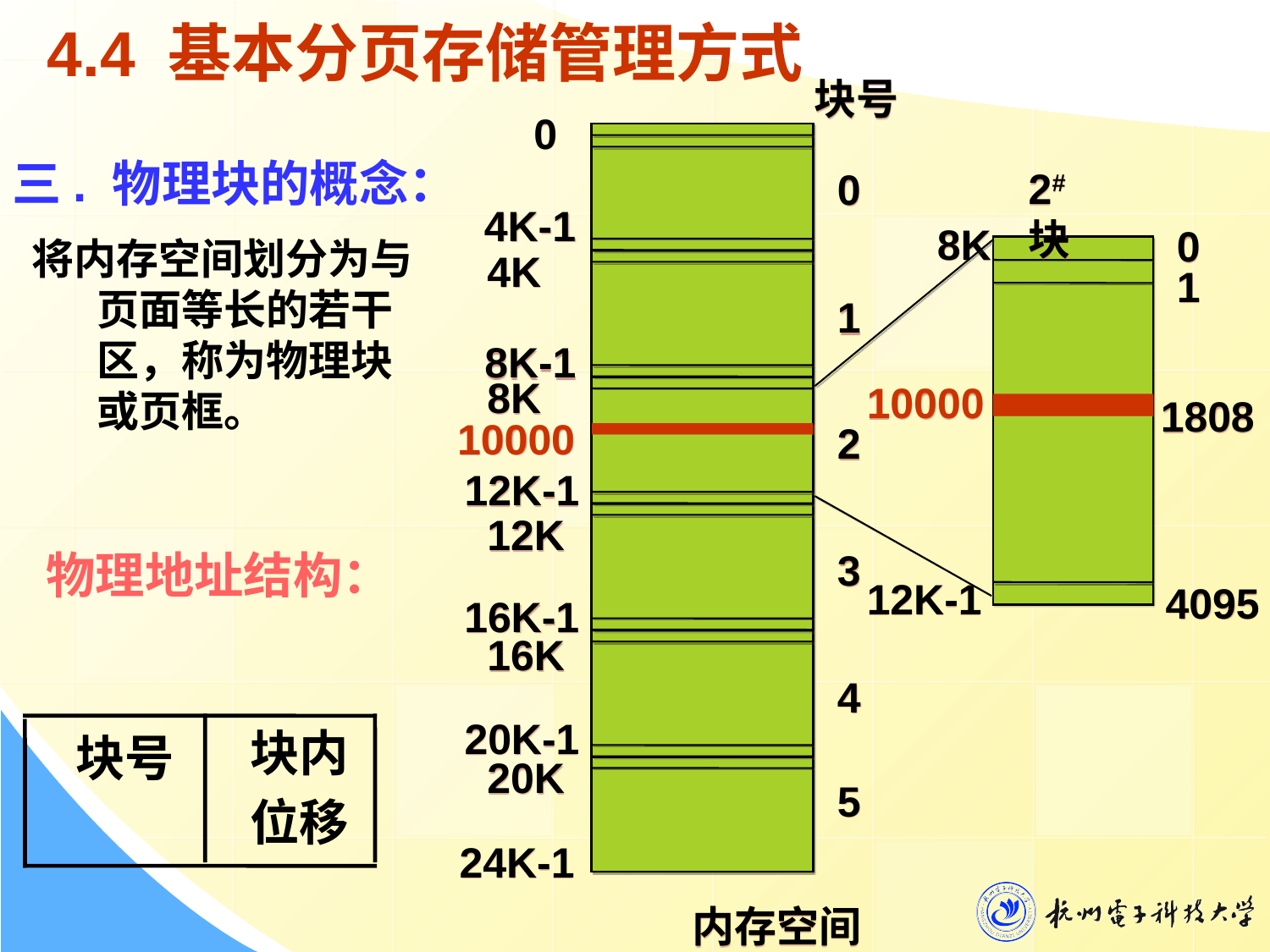

4.4 基本分页存储管理方式
块号
0

0
4K-1
4K

1
8K-1
8K

10000
2

12K-1

12K

3
16K-1

16K

4
20K-1
20K

5
24K-1
三. 物理块的概念：
 将内存空间划分为与页面等长的若干区，称为物理块或页框。

  物理地址结构：
2#块
8K
0

1

10000
1808

12K-1
4095

块内
位移
块号

内存空间